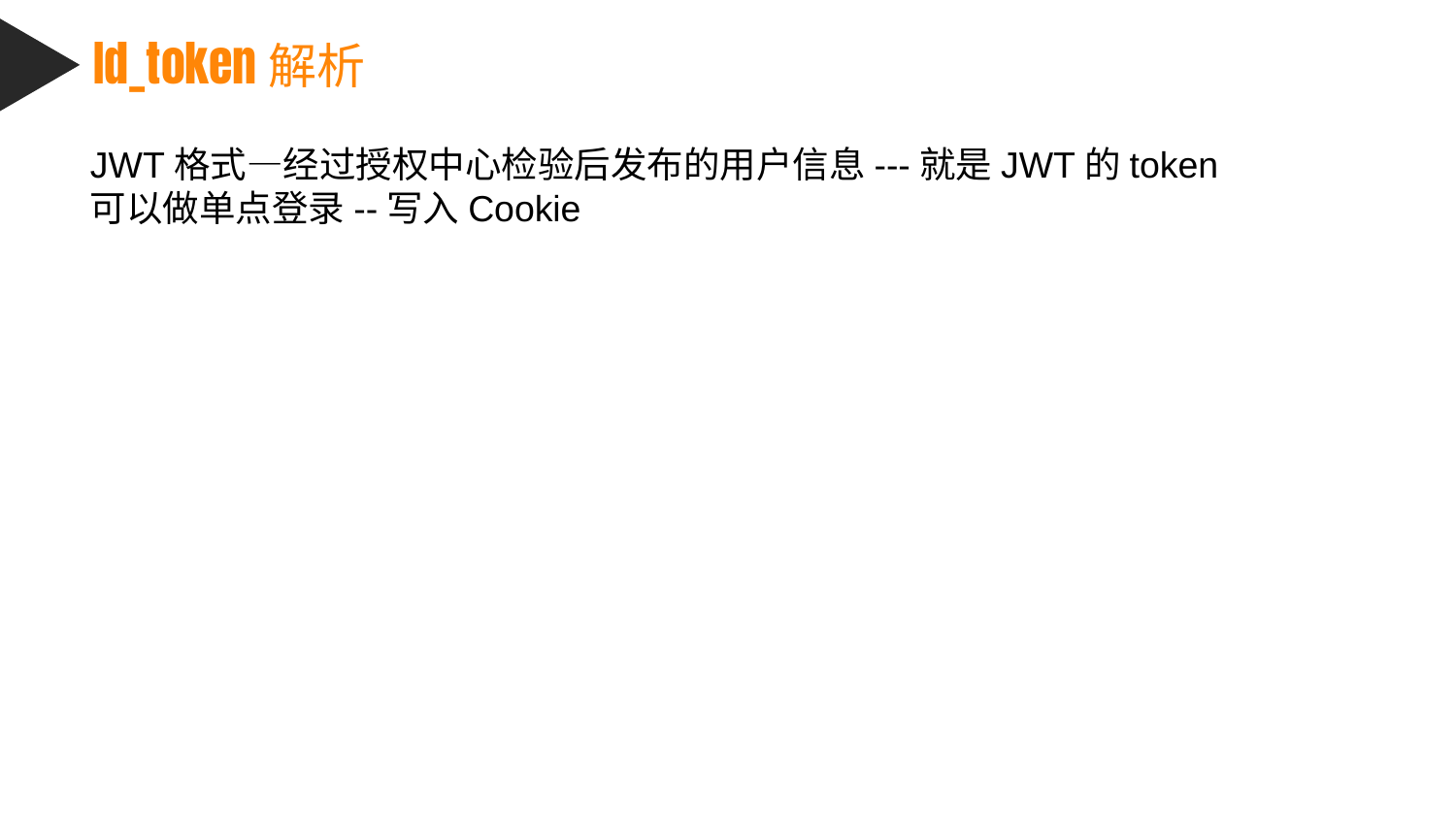

Id_token解析
JWT格式—经过授权中心检验后发布的用户信息---就是JWT的token
可以做单点登录--写入Cookie